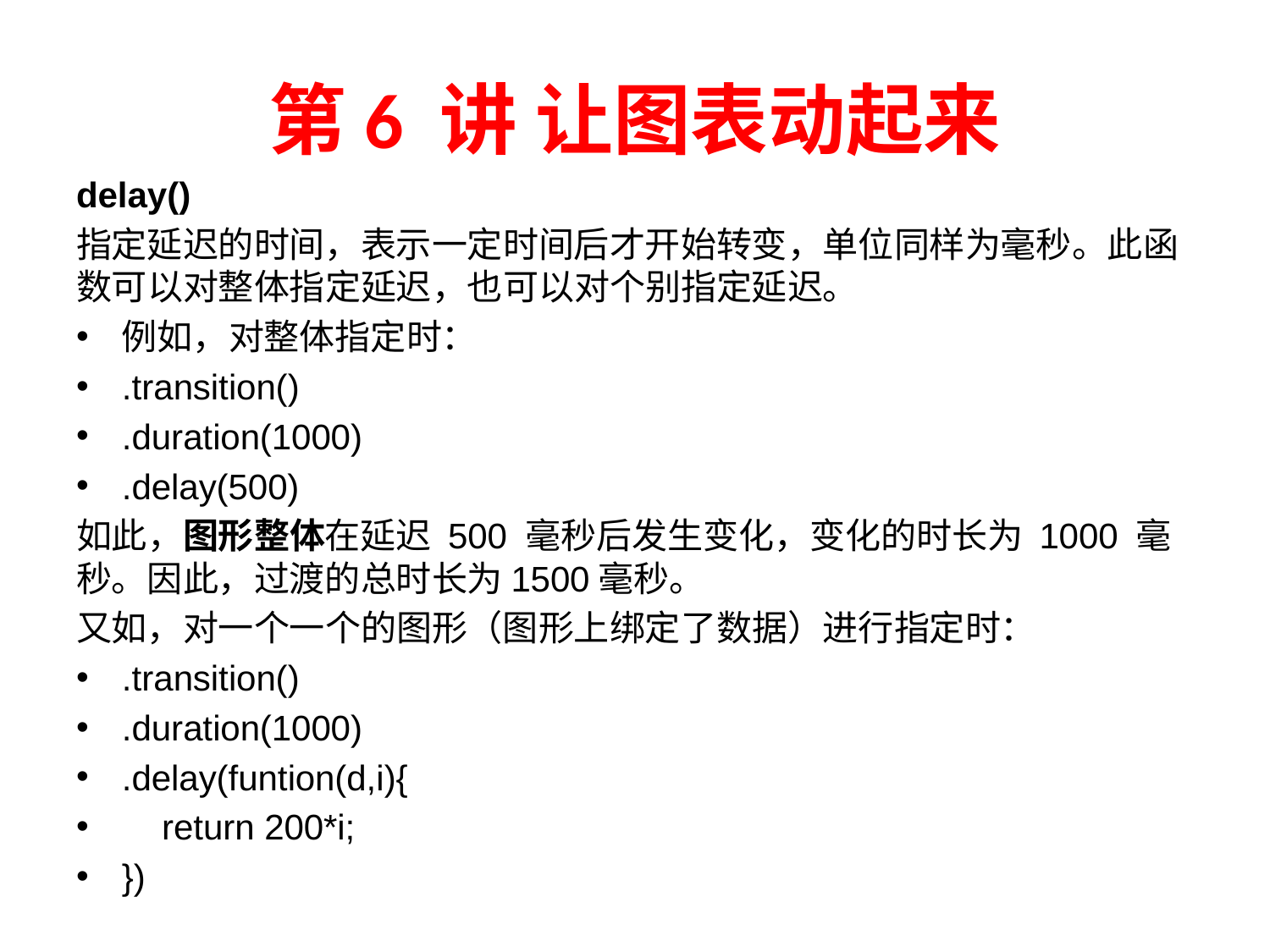

# 第6 讲 让图表动起来
delay()
指定延迟的时间，表示一定时间后才开始转变，单位同样为毫秒。此函数可以对整体指定延迟，也可以对个别指定延迟。
例如，对整体指定时：
.transition()
.duration(1000)
.delay(500)
如此，图形整体在延迟 500 毫秒后发生变化，变化的时长为 1000 毫秒。因此，过渡的总时长为1500毫秒。
又如，对一个一个的图形（图形上绑定了数据）进行指定时：
.transition()
.duration(1000)
.delay(funtion(d,i){
    return 200*i;
})